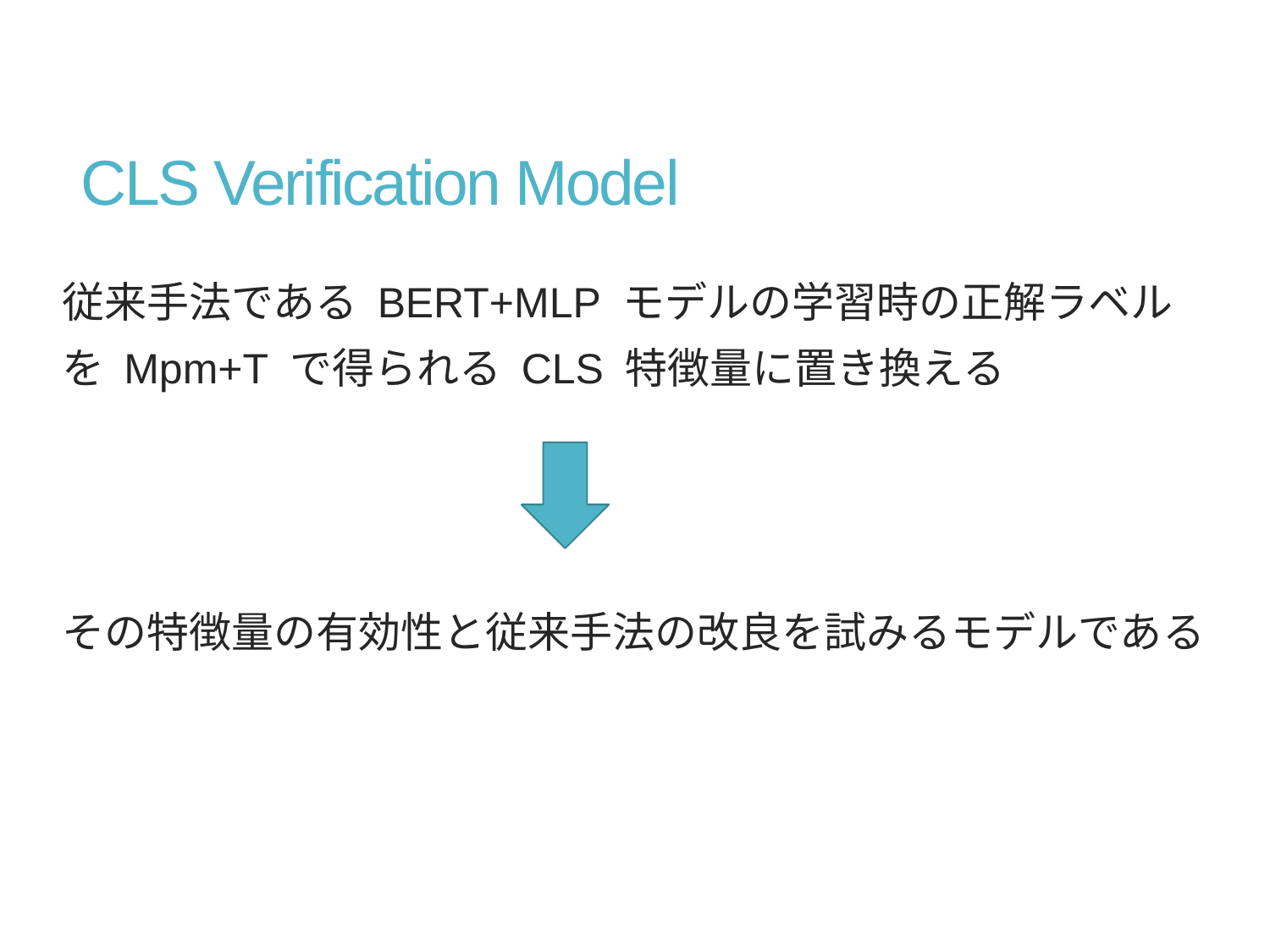

# CLS Verification Model
従来手法である BERT+MLP モデルの学習時の正解ラベル
を Mpm+T で得られる CLS 特徴量に置き換える

その特徴量の有効性と従来手法の改良を試みるモデルである